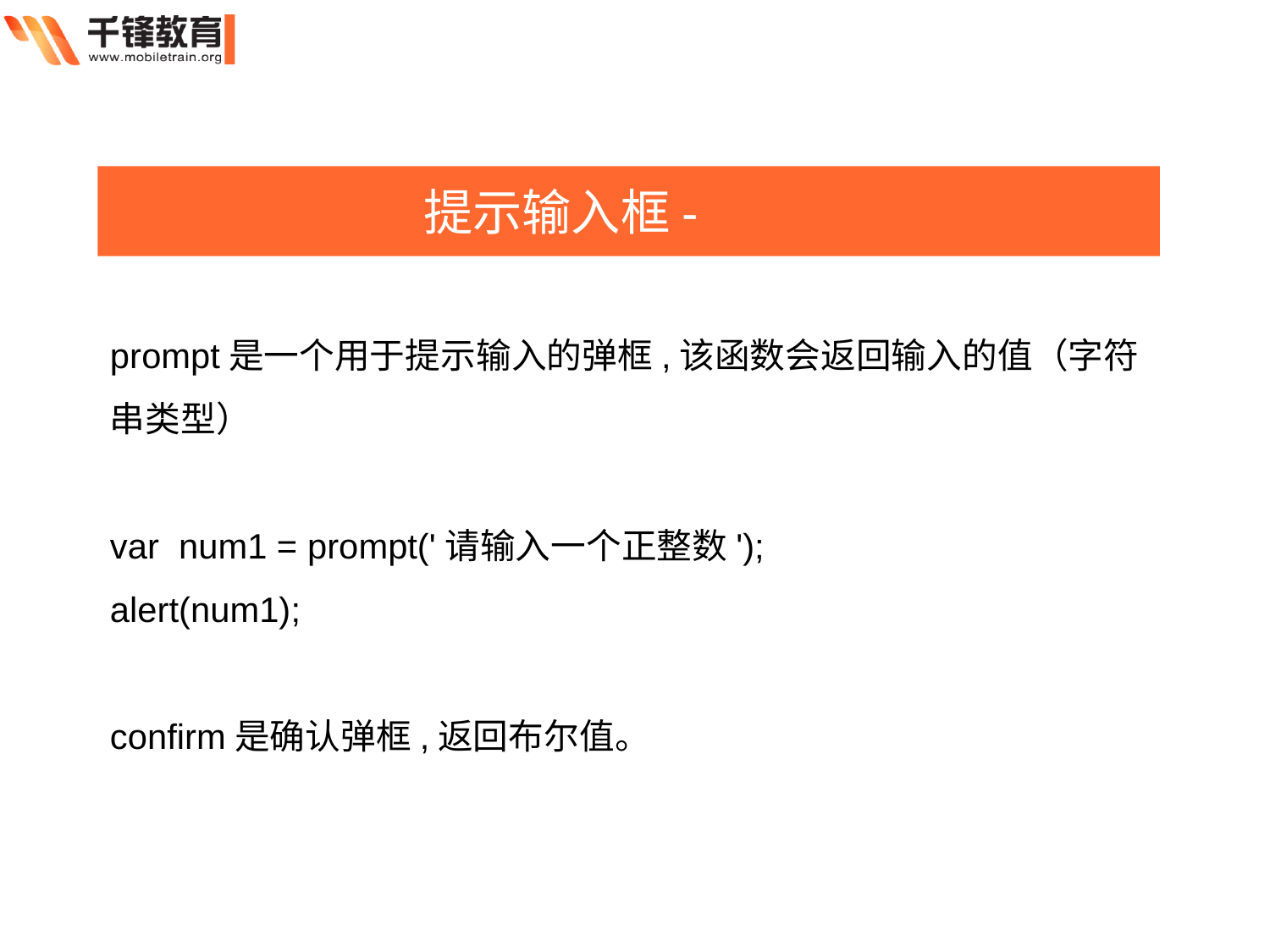

提示输入框-prompt
prompt是一个用于提示输入的弹框,该函数会返回输入的值（字符串类型）

var  num1 = prompt('请输入一个正整数');
alert(num1);

confirm是确认弹框,返回布尔值。